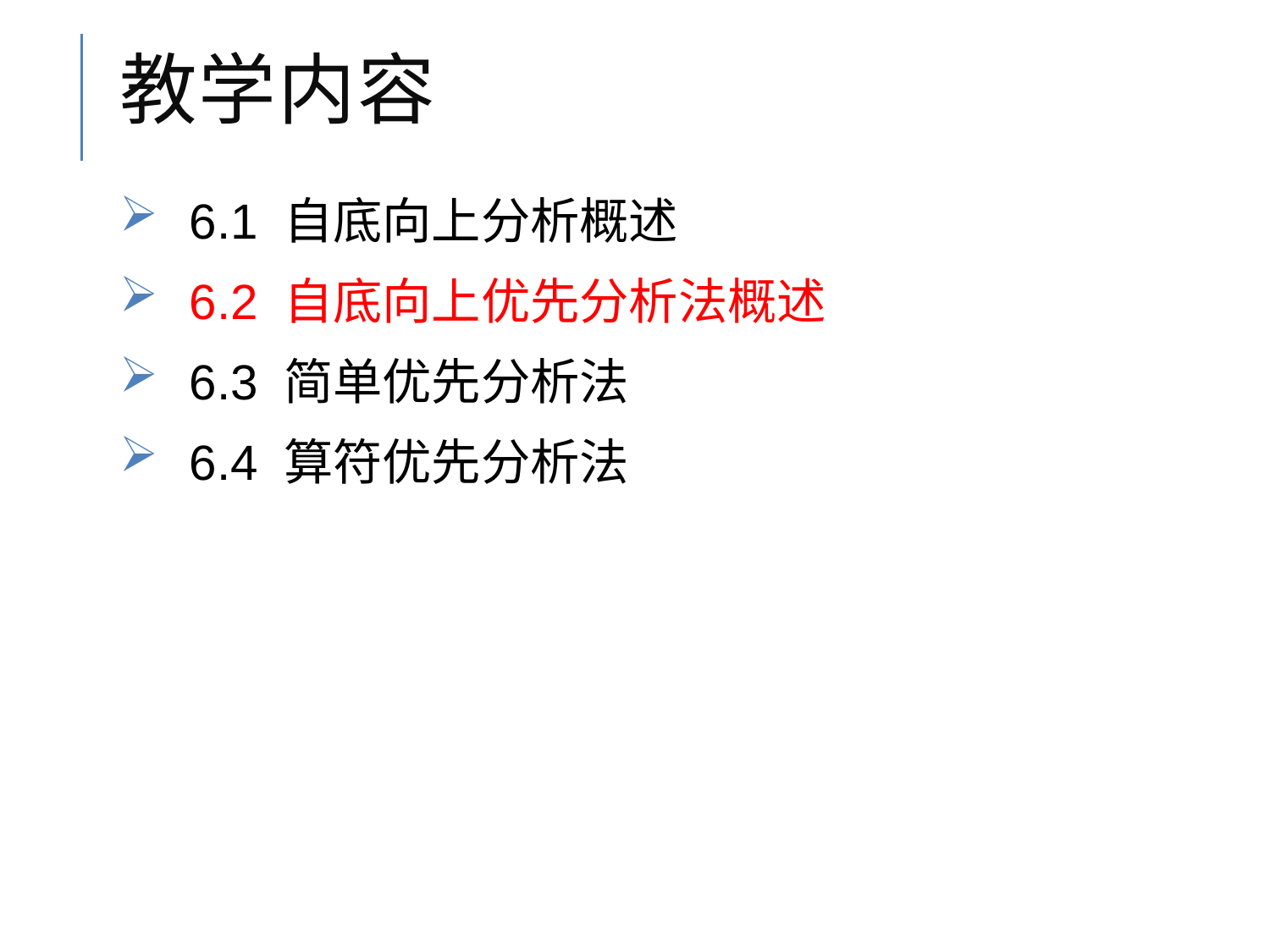

# 教学内容
6.1 自底向上分析概述
6.2 自底向上优先分析法概述
6.3 简单优先分析法
6.4 算符优先分析法
13